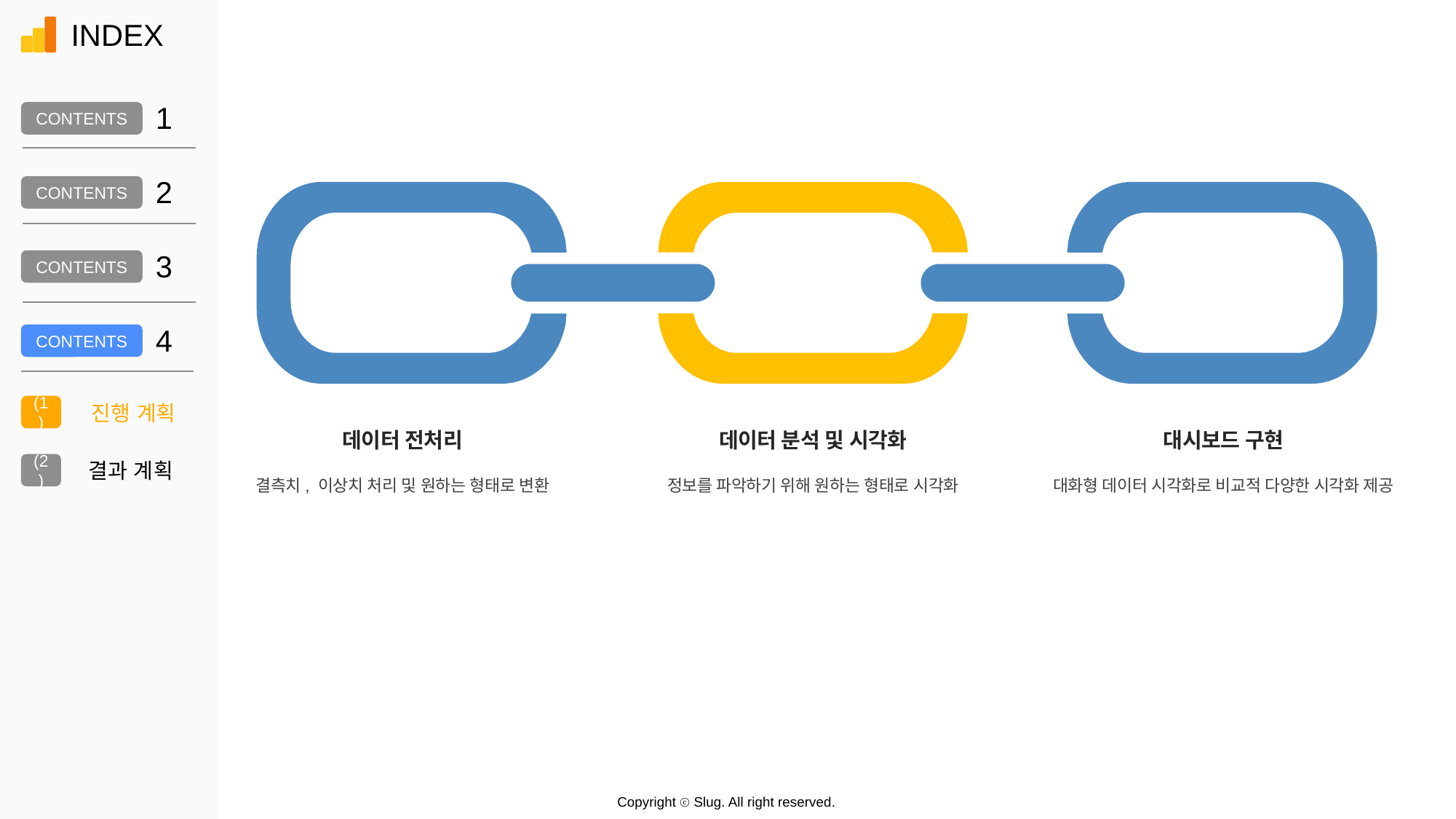

INDEX

1
CONTENTS
2
CONTENTS

3
CONTENTS
4
CONTENTS
진행 계획
(1)
데이터 전처리
결측치, 이상치 처리 및 원하는 형태로 변환
데이터 분석 및 시각화
정보를 파악하기 위해 원하는 형태로 시각화
대시보드 구현
대화형 데이터 시각화로 비교적 다양한 시각화 제공
결과 계획
(2)
Copyright ⓒ Slug. All right reserved.